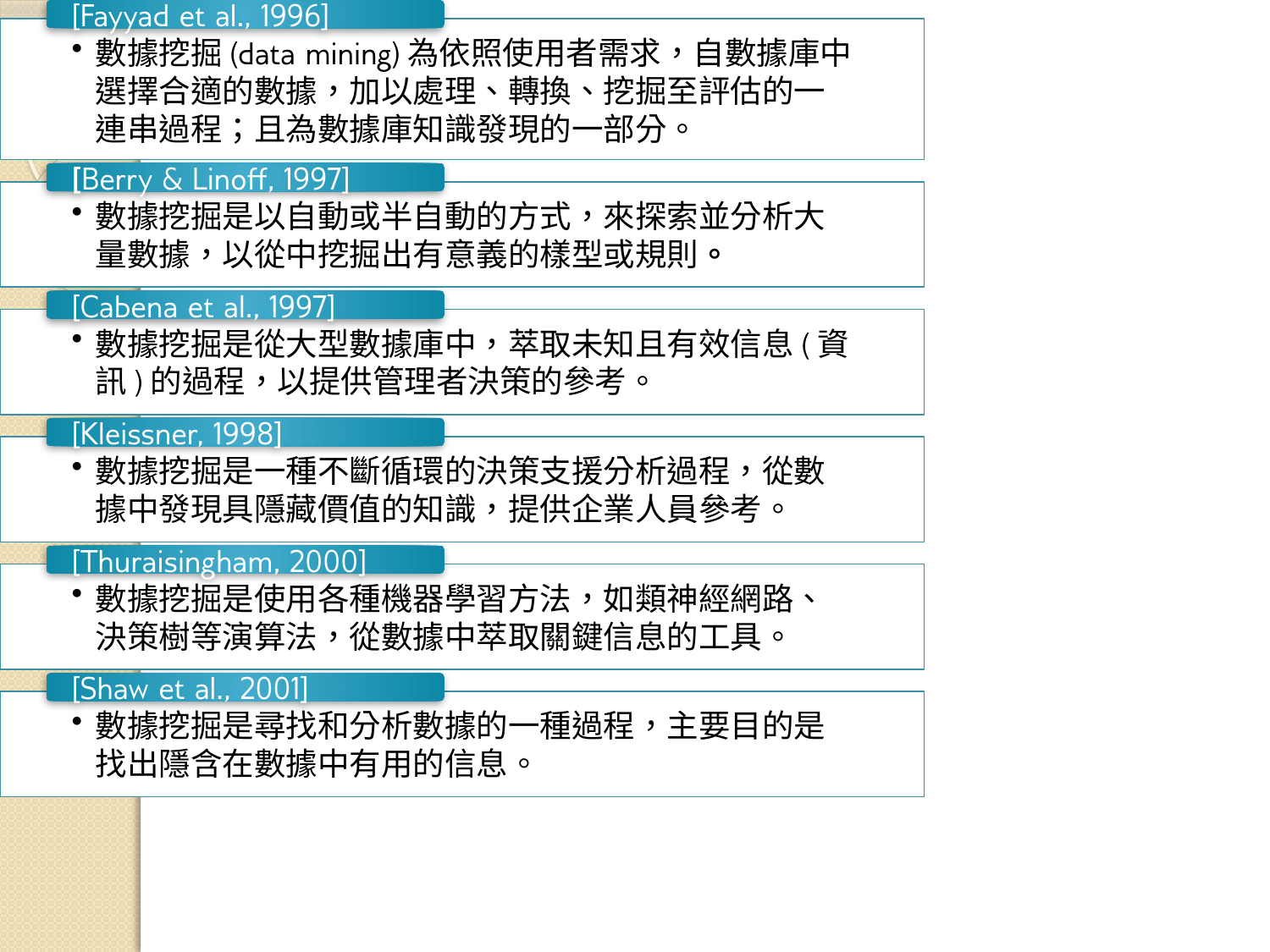

# 數據挖掘的定義
數據挖掘(data mining)為依照使用者需求，自數據庫中選擇合適的數據，加以處理、轉換、挖掘至評估的一連串過程；且為數據庫知識發現的一部分。
[Fayyad et al., 1996]
數據挖掘是以自動或半自動的方式，來探索並分析大量數據，以從中挖掘出有意義的樣型或規則。
[Berry & Linoff, 1997]
數據挖掘是從大型數據庫中，萃取未知且有效信息(資訊)的過程，以提供管理者決策的參考。
[Cabena et al., 1997]
數據挖掘是一種不斷循環的決策支援分析過程，從數據中發現具隱藏價值的知識，提供企業人員參考。
[Kleissner, 1998]
數據挖掘是使用各種機器學習方法，如類神經網路、決策樹等演算法，從數據中萃取關鍵信息的工具。
[Thuraisingham, 2000]
數據挖掘是尋找和分析數據的一種過程，主要目的是找出隱含在數據中有用的信息。
[Shaw et al., 2001]